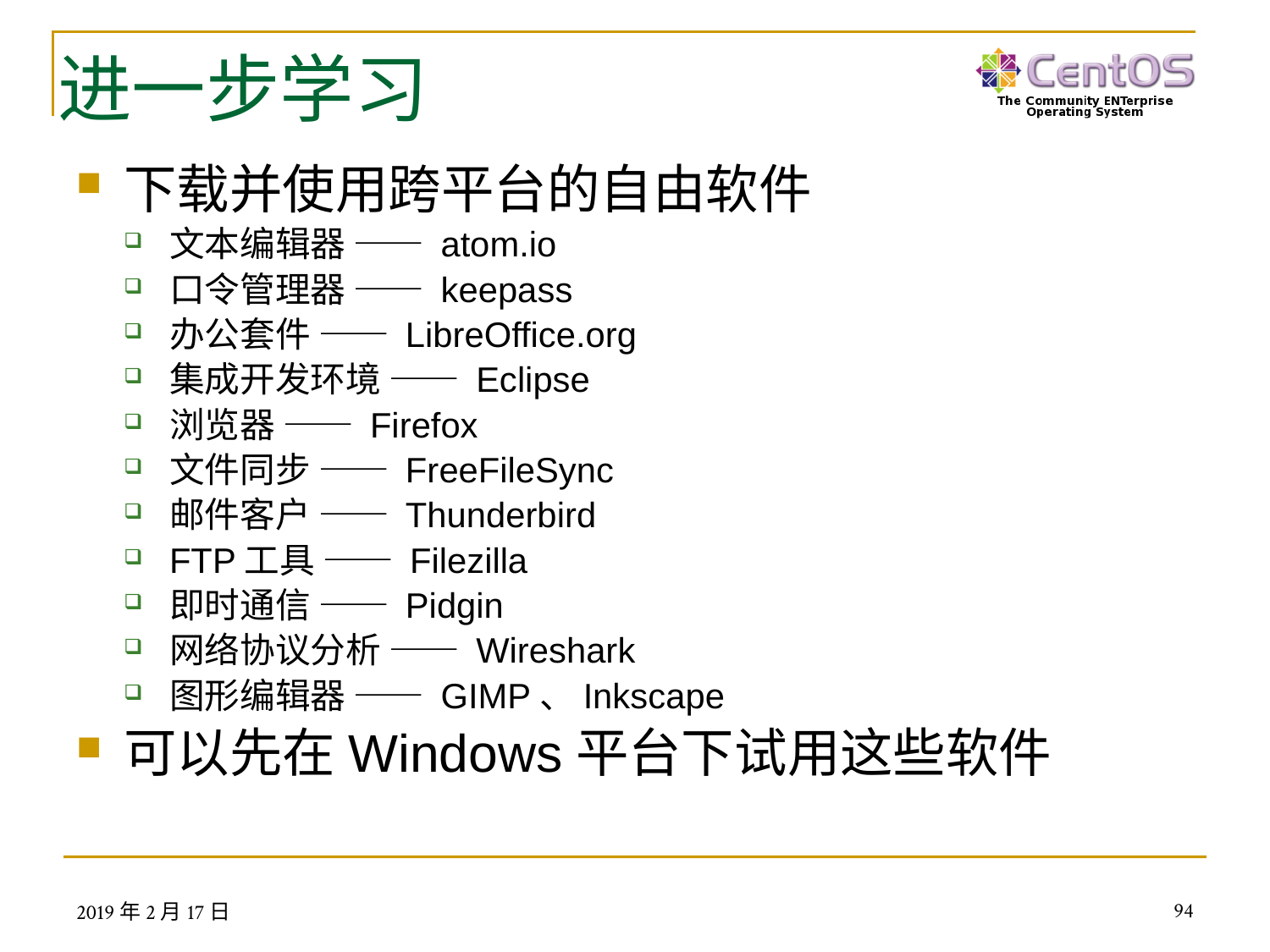

# 进一步学习
下载并使用跨平台的自由软件
文本编辑器 —— atom.io
口令管理器 —— keepass
办公套件 —— LibreOffice.org
集成开发环境 —— Eclipse
浏览器 —— Firefox
文件同步 —— FreeFileSync
邮件客户 —— Thunderbird
FTP工具 —— Filezilla
即时通信 —— Pidgin
网络协议分析 —— Wireshark
图形编辑器 —— GIMP、Inkscape
可以先在Windows平台下试用这些软件

2019年2月17日
94